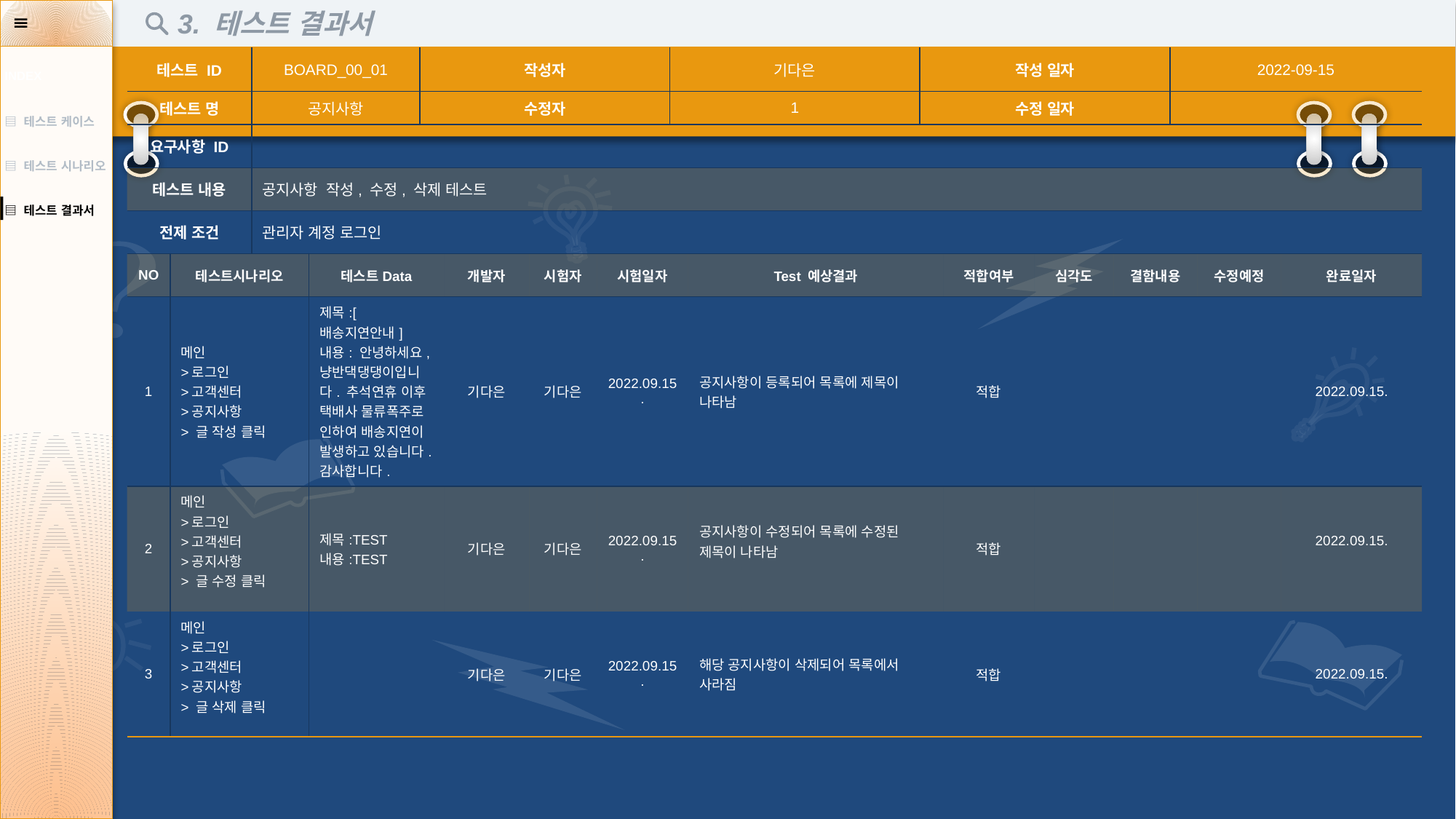

3. 테스트 결과서

| 테스트 ID |  | BOARD\_00\_01 |  | 작성자 |  |  |  | 기다은 |  | 작성 일자 |  |  |  | 2022-09-15 |  |  |
| --- | --- | --- | --- | --- | --- | --- | --- | --- | --- | --- | --- | --- | --- | --- | --- | --- |
| 테스트 명 |  | 공지사항 |  | 수정자 |  |  |  | 1 |  | 수정 일자 |  |  |  |  |  |  |
| 요구사항 ID |  |  |  |  |  |  |  |  |  |  |  |  |  |  |  |  |
| 테스트 내용 |  | 공지사항 작성, 수정, 삭제 테스트 |  |  |  |  |  |  |  |  |  |  |  |  |  |  |
| 전제 조건 |  | 관리자 계정 로그인 |  |  |  |  |  |  |  |  |  |  |  |  |  |  |
| NO | 테스트시나리오 | 테스트Data | 테스트Data | 시험자 | 개발자 | 시험자 | 시험일자 |  | Test 예상결과 |  | 적합여부 | 심각도 | 결함내용 |  | 수정예정 | 완료일자 |
| 1 | 메인 >로그인 >고객센터 >공지사항 > 글 작성 클릭 |  | 제목:[배송지연안내] 내용: 안녕하세요, 냥반댁댕댕이입니다. 추석연휴 이후 택배사 물류폭주로 인하여 배송지연이 발생하고 있습니다. 감사합니다. |  | 기다은 | 기다은 | 2022.09.15. |  | 공지사항이 등록되어 목록에 제목이 나타남 |  | 적합 |  |  |  |  | 2022.09.15. |
| 2 | 메인 >로그인 >고객센터 >공지사항 > 글 수정 클릭 |  | 제목:TEST 내용:TEST |  | 기다은 | 기다은 | 2022.09.15. |  | 공지사항이 수정되어 목록에 수정된 제목이 나타남 |  | 적합 |  |  |  |  | 2022.09.15. |
| 3 | 메인 >로그인 >고객센터 >공지사항 > 글 삭제 클릭 |  |  |  | 기다은 | 기다은 | 2022.09.15. |  | 해당 공지사항이 삭제되어 목록에서 사라짐 |  | 적합 |  |  |  |  | 2022.09.15. |
| INDEX |
| --- |
| ▤ 테스트 케이스 |
| ▤ 테스트 시나리오 |
| ▤ 테스트 결과서 |